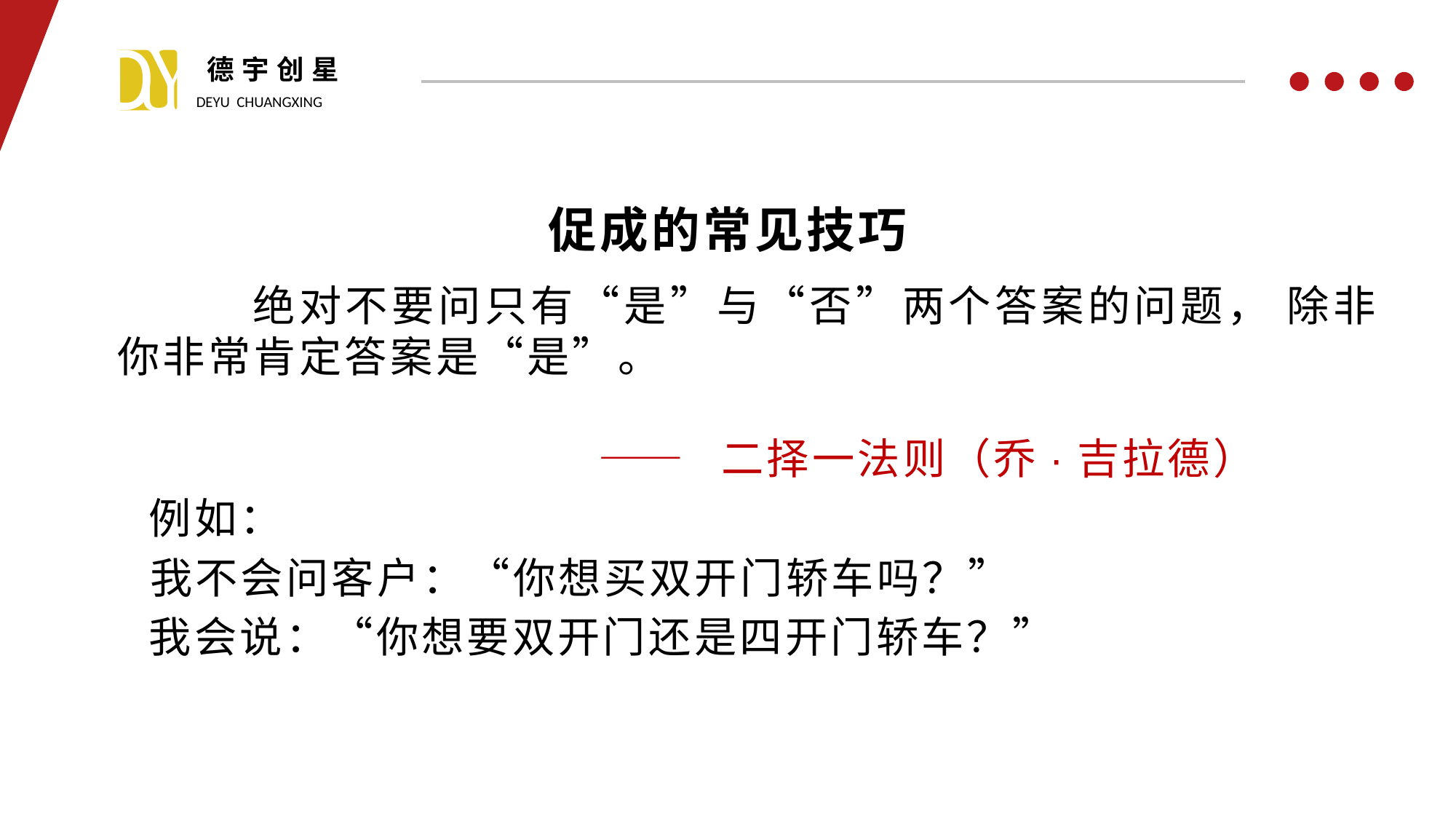

促成的常见技巧

      绝对不要问只有“是”与“否”两个答案的问题， 除非你非常肯定答案是“是”。
                                   ——  二择一法则（乔·吉拉德）
     例如：
     我不会问客户：“你想买双开门轿车吗？”
     我会说：“你想要双开门还是四开门轿车？”